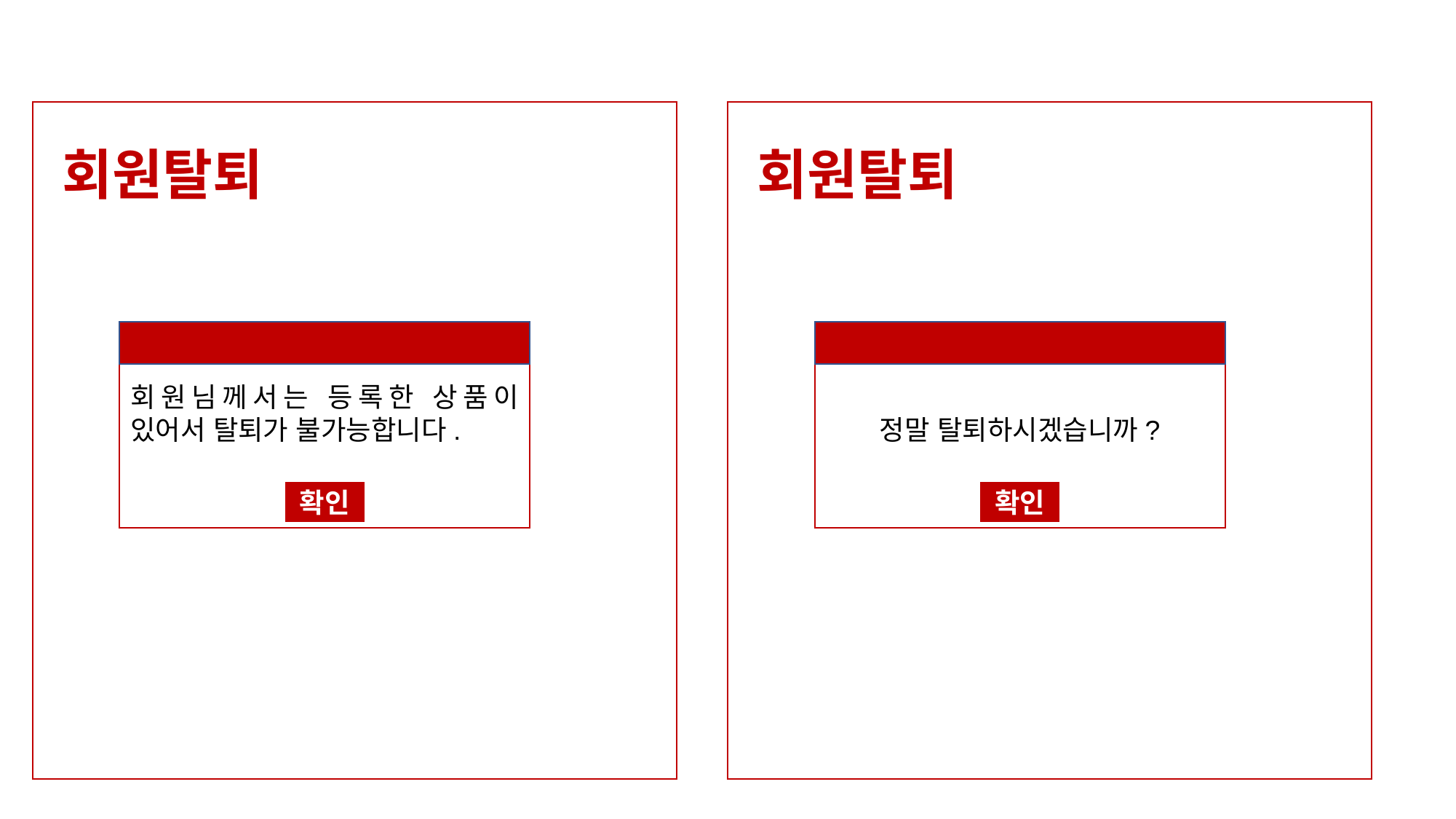

회원탈퇴
회원탈퇴

회원님께서는 등록한 상품이 있어서 탈퇴가 불가능합니다.

정말 탈퇴하시겠습니까?

확인
확인